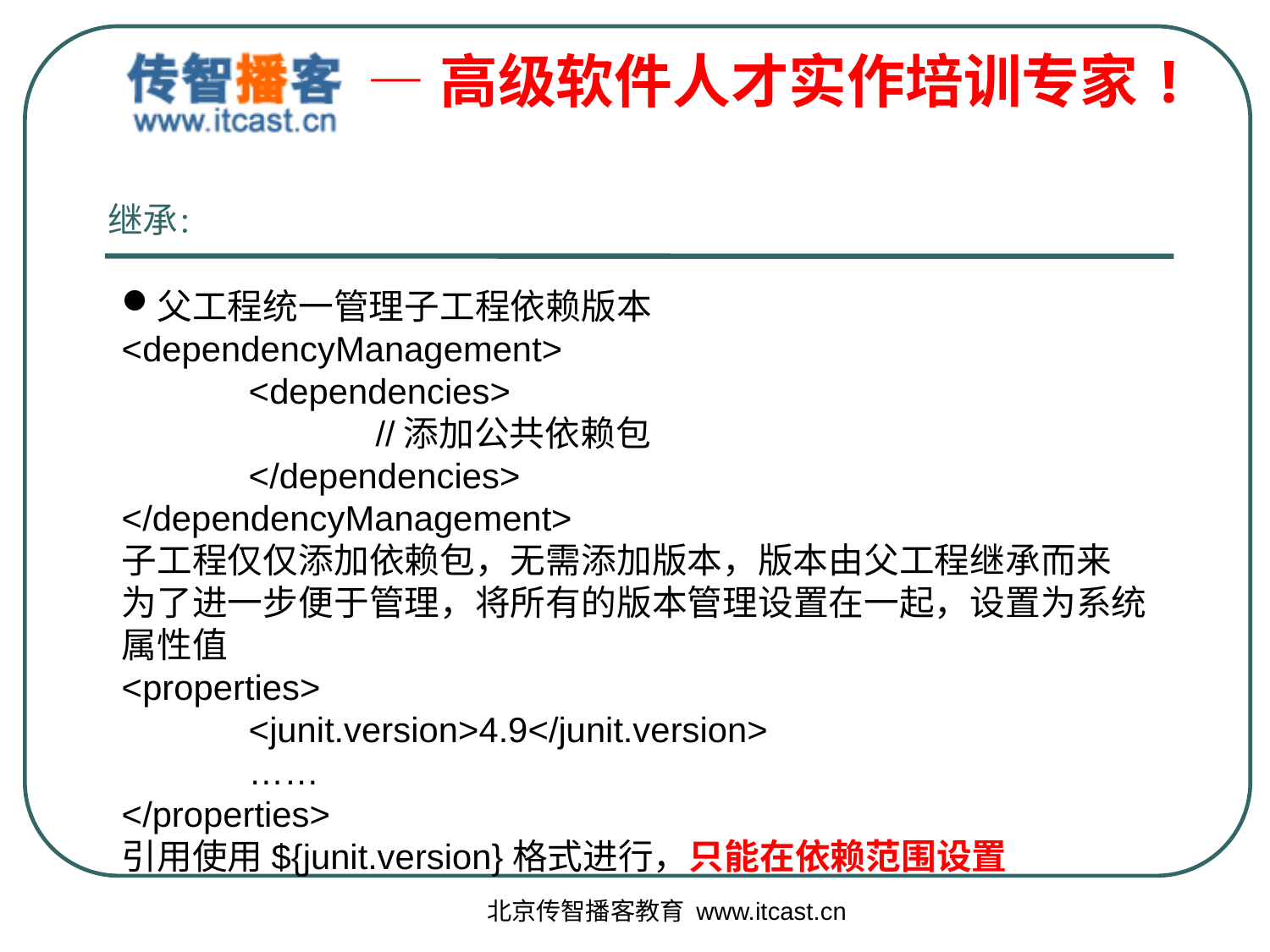

继承：
父工程统一管理子工程依赖版本
<dependencyManagement>
	<dependencies>
		//添加公共依赖包
	</dependencies>
</dependencyManagement>
子工程仅仅添加依赖包，无需添加版本，版本由父工程继承而来
为了进一步便于管理，将所有的版本管理设置在一起，设置为系统属性值
<properties>
	<junit.version>4.9</junit.version>
	……
</properties>
引用使用${junit.version}格式进行，只能在依赖范围设置
北京传智播客教育 www.itcast.cn